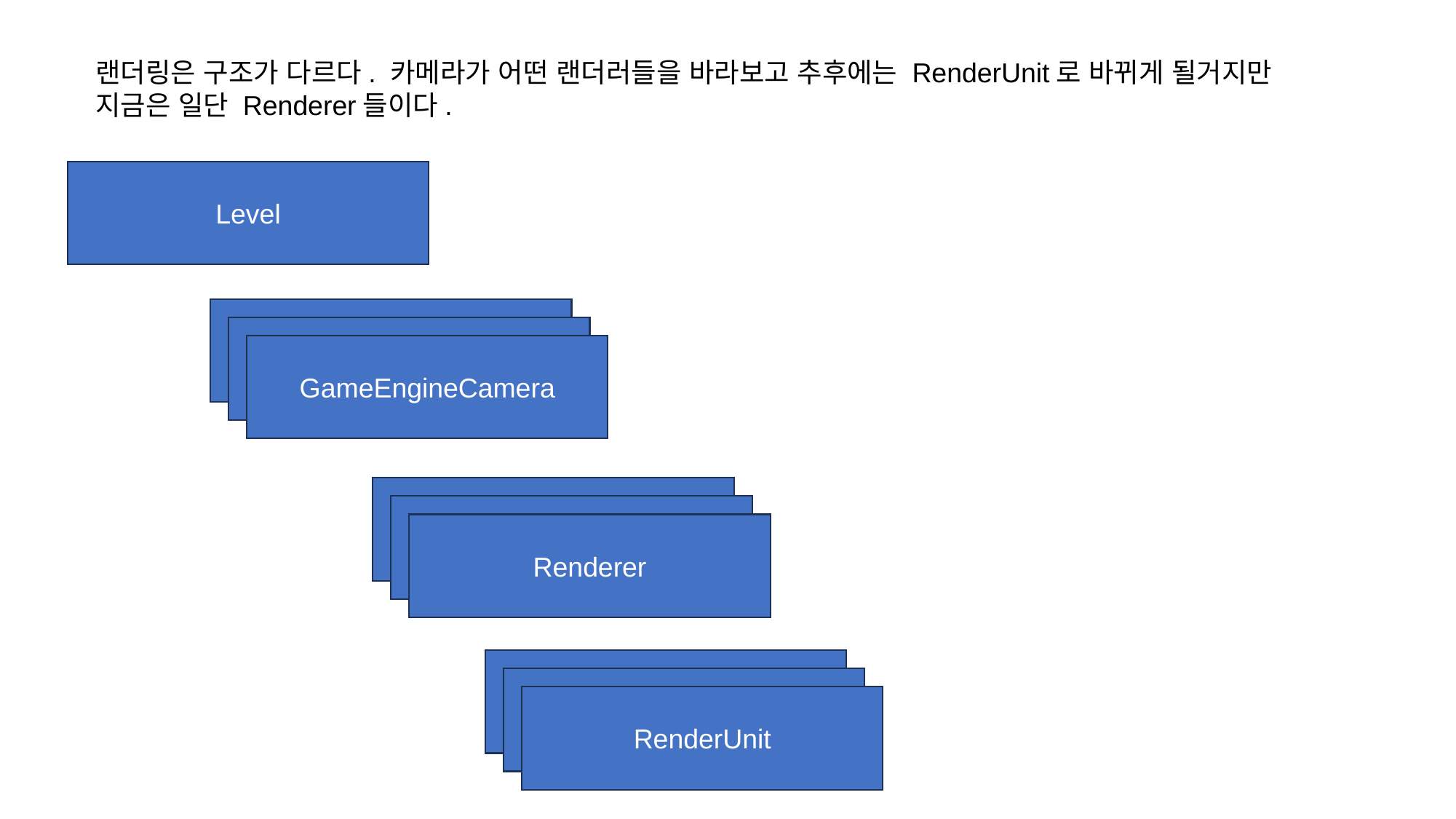

랜더링은 구조가 다르다. 카메라가 어떤 랜더러들을 바라보고 추후에는 RenderUnit로 바뀌게 될거지만
지금은 일단 Renderer들이다.
Level
GameEngineCamera
GameEngineCamera
GameEngineCamera
Renderer
Renderer
Renderer
RenderUnit
RenderUnit
RenderUnit